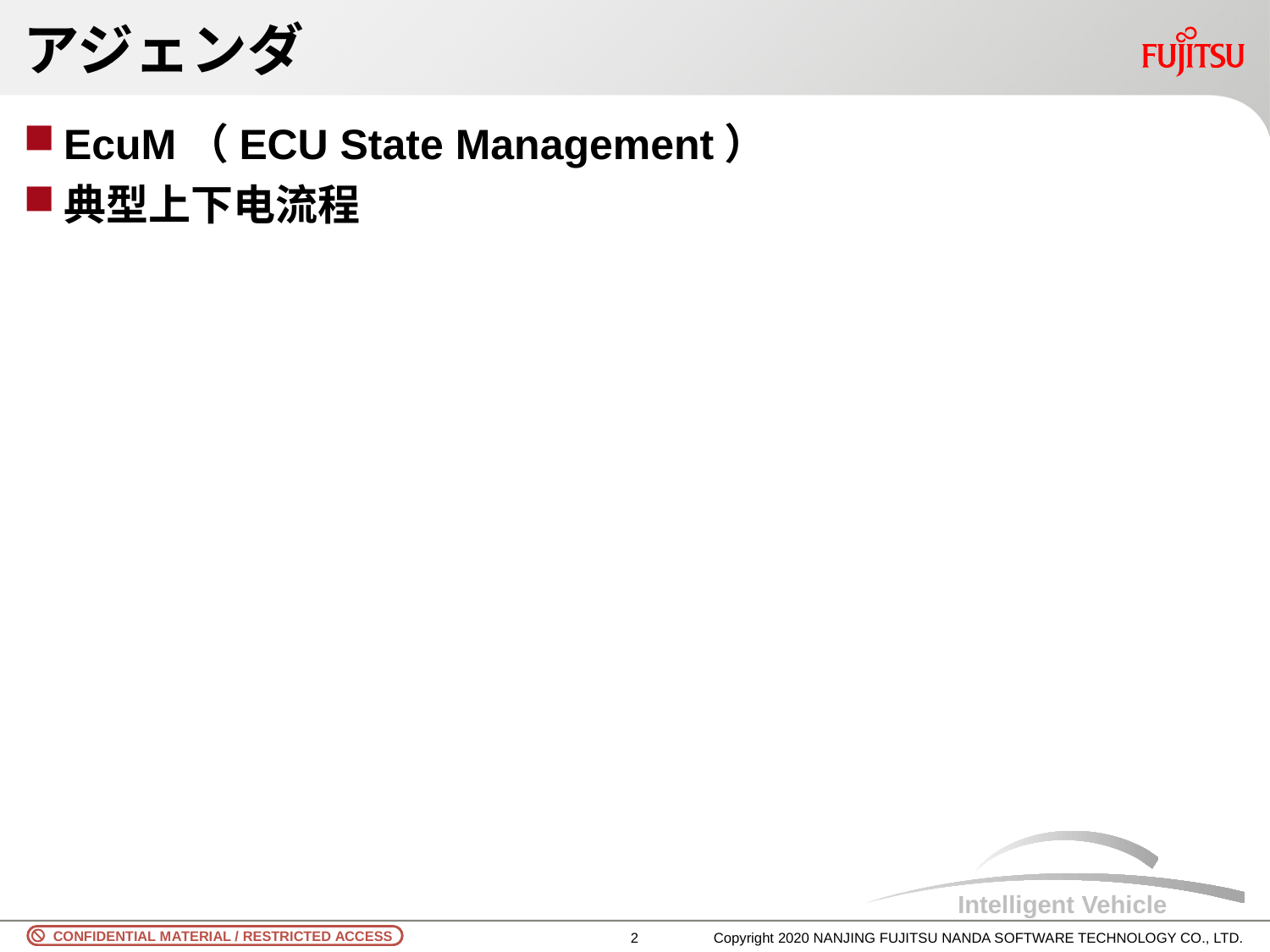

# アジェンダ
EcuM（ECU State Management）
典型上下电流程
2
Copyright 2020 NANJING FUJITSU NANDA SOFTWARE TECHNOLOGY CO., LTD.